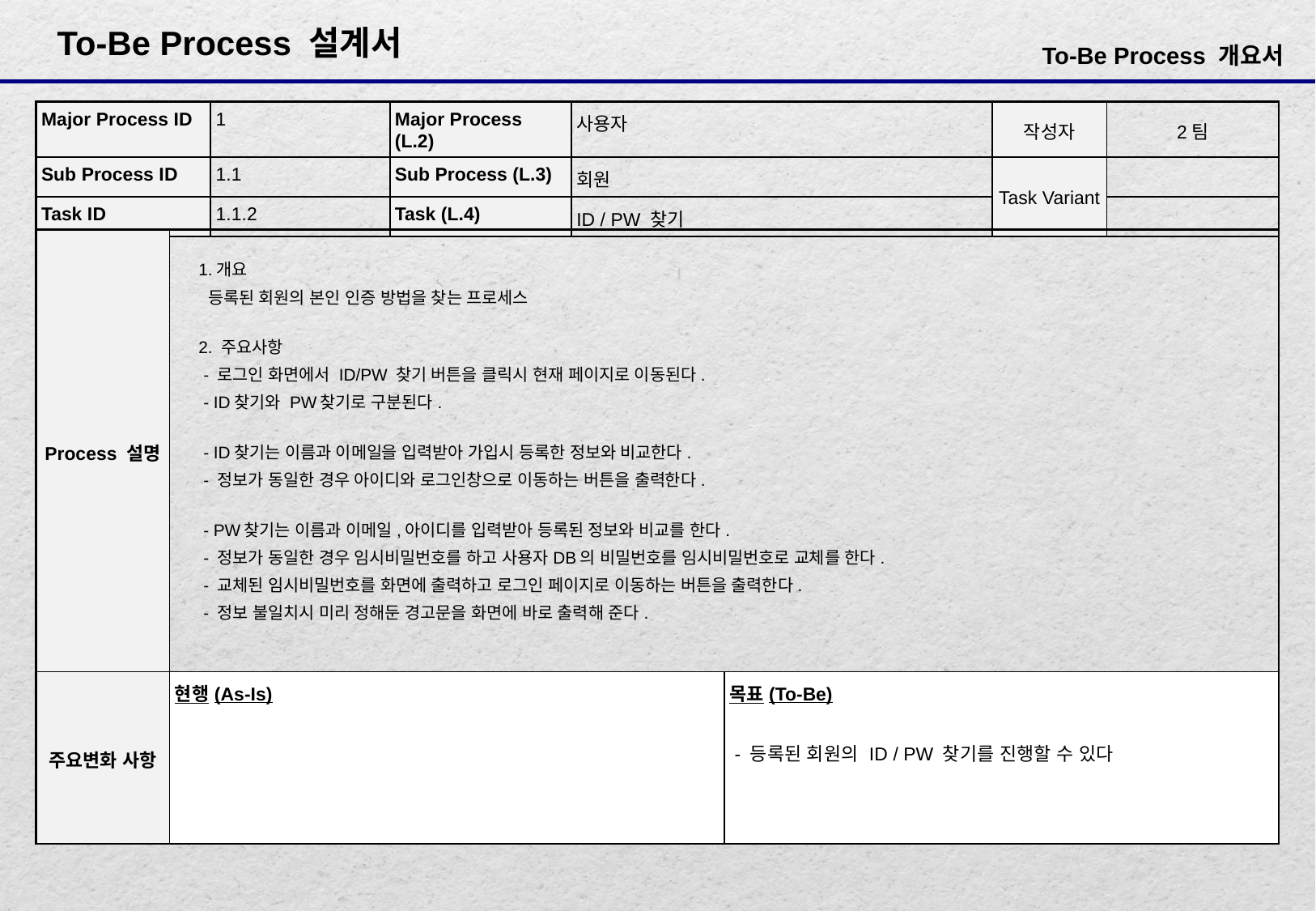

| Major Process ID | 1 | Major Process (L.2) | 사용자 | 작성자 | 2팀 |
| --- | --- | --- | --- | --- | --- |
| Sub Process ID | 1.1 | Sub Process (L.3) | 회원 | Task Variant |  |
| Task ID | 1.1.2 | Task (L.4) | ID / PW 찾기 |  |  |
| Process 설명 | 1.개요 등록된 회원의 본인 인증 방법을 찾는 프로세스 2. 주요사항 - 로그인 화면에서 ID/PW 찾기 버튼을 클릭시 현재 페이지로 이동된다. - ID찾기와 PW찾기로 구분된다. - ID찾기는 이름과 이메일을 입력받아 가입시 등록한 정보와 비교한다. - 정보가 동일한 경우 아이디와 로그인창으로 이동하는 버튼을 출력한다. - PW찾기는 이름과 이메일,아이디를 입력받아 등록된 정보와 비교를 한다. - 정보가 동일한 경우 임시비밀번호를 하고 사용자DB의 비밀번호를 임시비밀번호로 교체를 한다. - 교체된 임시비밀번호를 화면에 출력하고 로그인 페이지로 이동하는 버튼을 출력한다. - 정보 불일치시 미리 정해둔 경고문을 화면에 바로 출력해 준다. |  |
| --- | --- | --- |
| 주요변화 사항 | 현행(As-Is) | 목표(To-Be) - 등록된 회원의 ID / PW 찾기를 진행할 수 있다 |